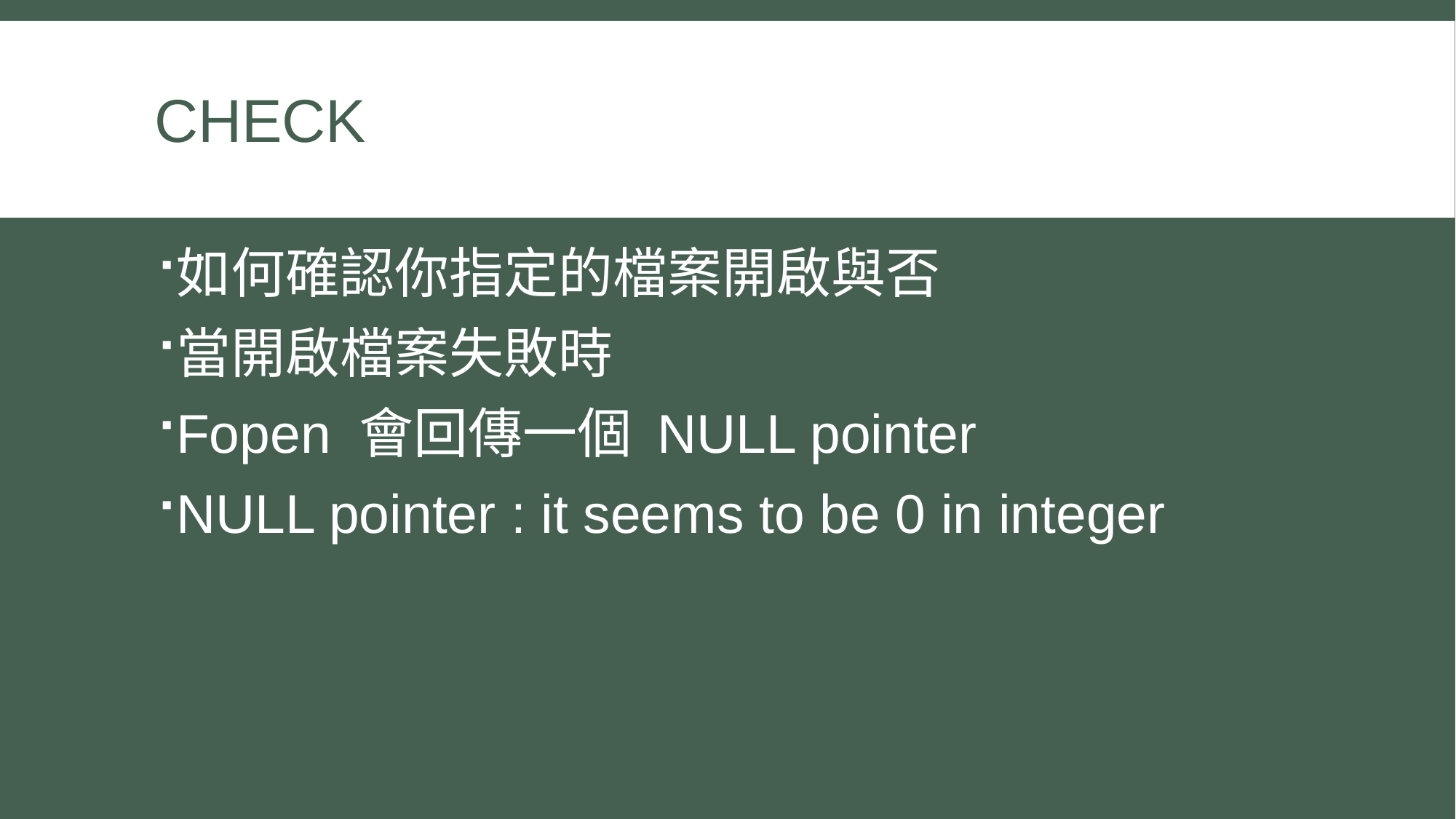

# CHECK
如何確認你指定的檔案開啟與否
當開啟檔案失敗時
Fopen 會回傳一個 NULL pointer
NULL pointer : it seems to be 0 in integer